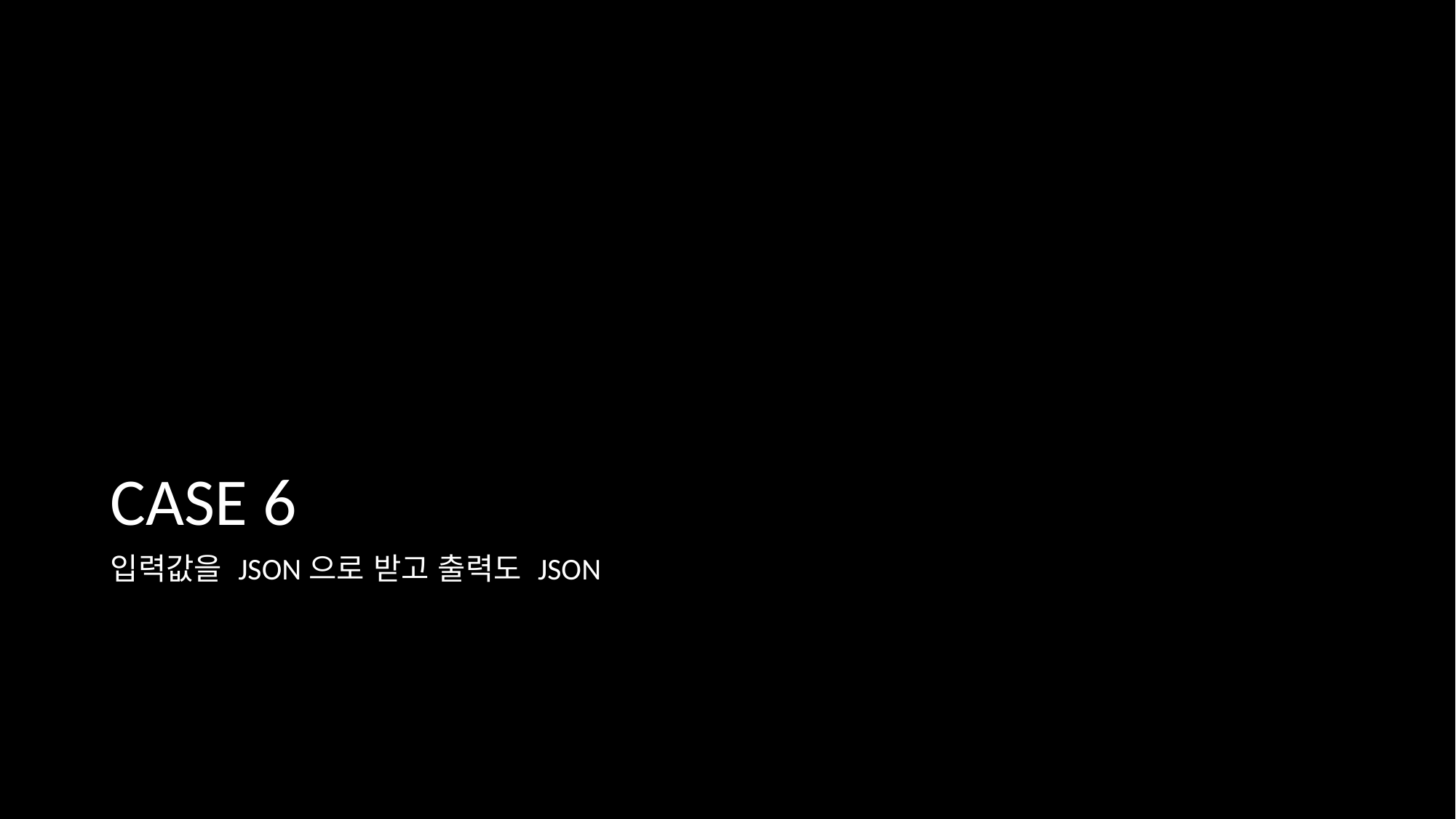

# CASE 6
입력값을 JSON으로 받고 출력도 JSON